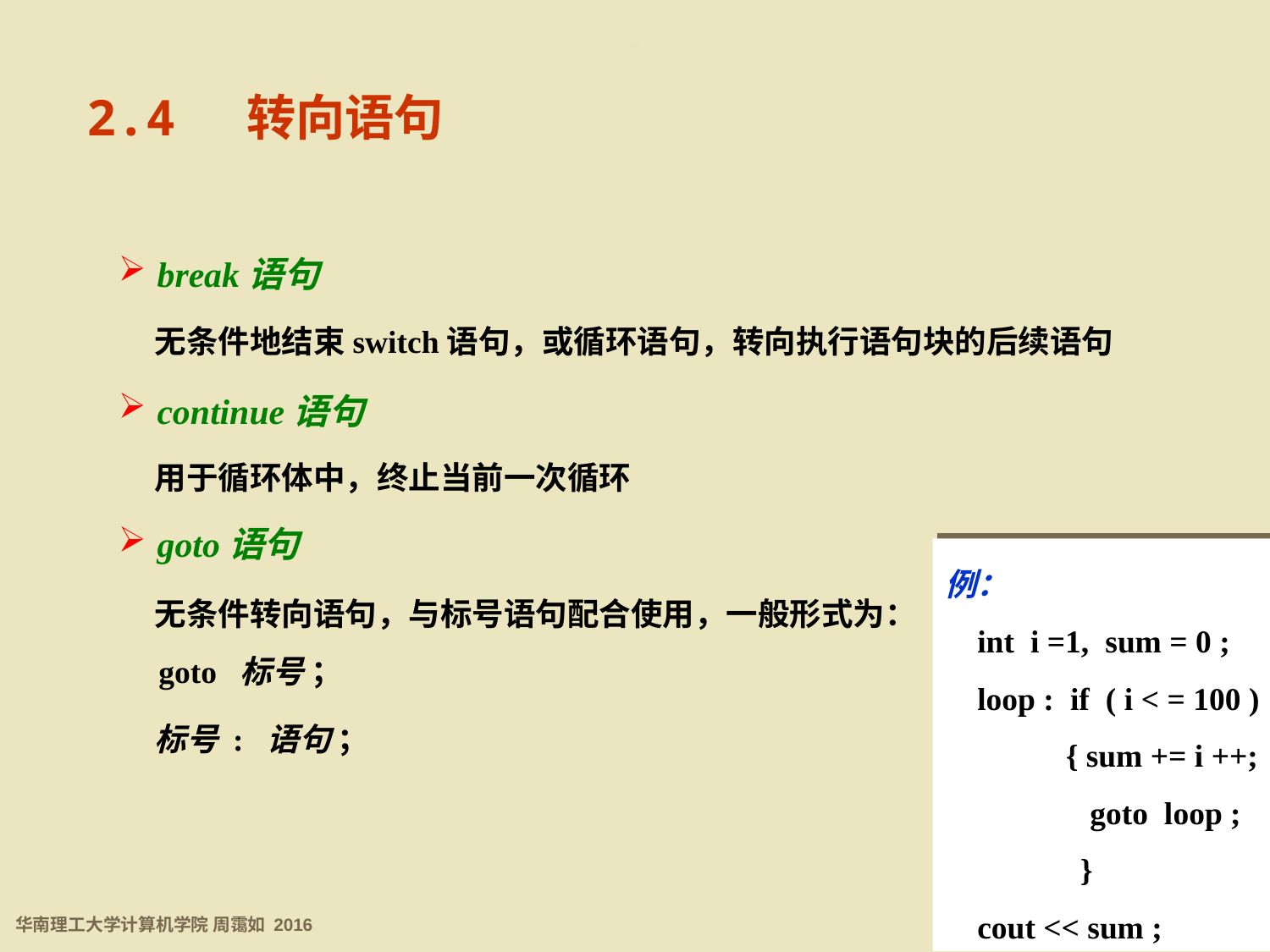

2.4  转向语句
2.4  转向语句
 break语句
    无条件地结束switch语句，或循环语句，转向执行语句块的后续语句
 continue语句
    用于循环体中，终止当前一次循环
 goto语句
    无条件转向语句，与标号语句配合使用，一般形式为：
     goto  标号 ；
    标号 :  语句 ；
例：
    int  i =1,  sum = 0 ;
    loop :  if  ( i < = 100 )
               { sum += i ++;
                  goto  loop ;
	 }
    cout << sum ;